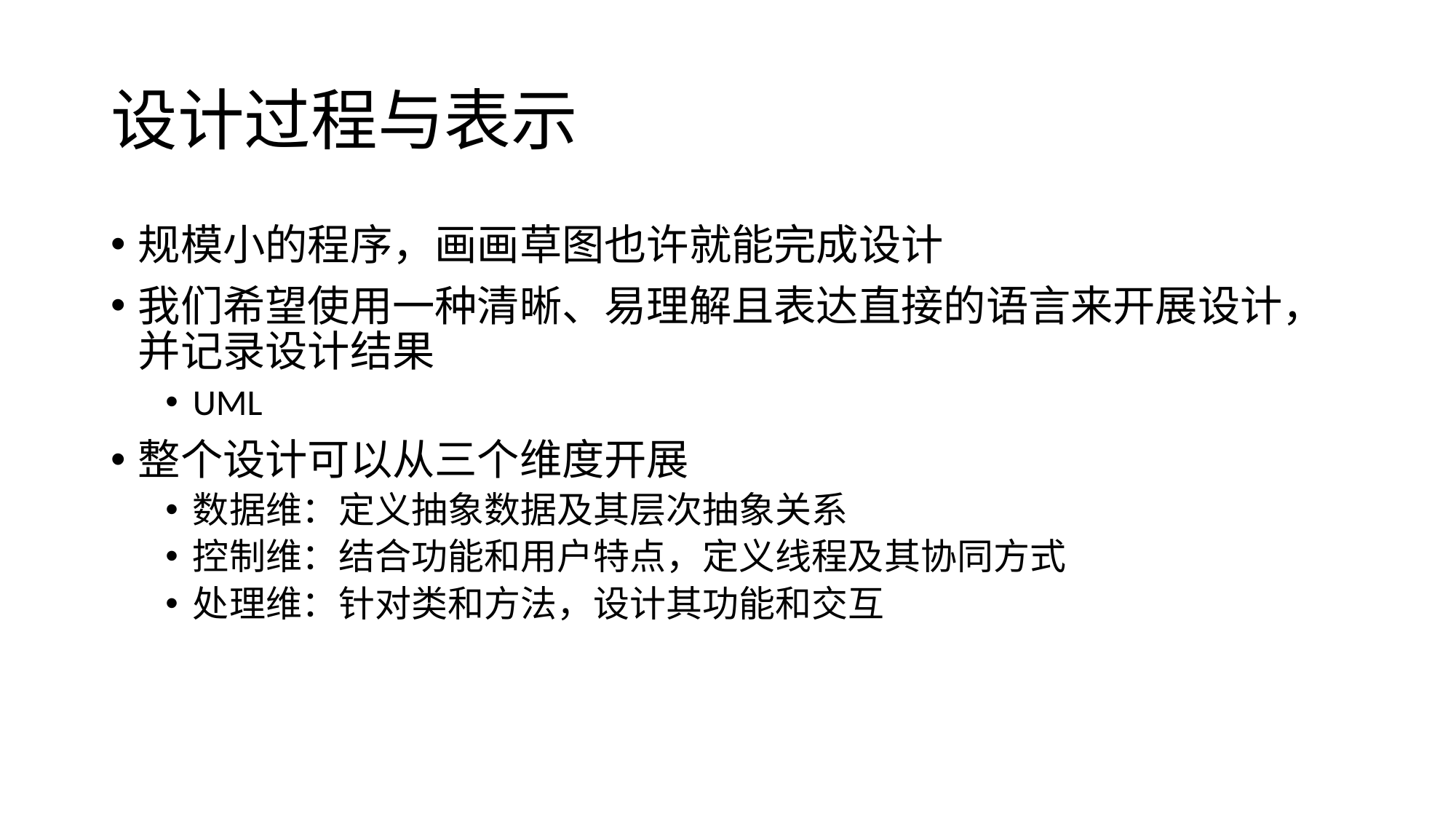

# 设计过程与表示
规模小的程序，画画草图也许就能完成设计
我们希望使用一种清晰、易理解且表达直接的语言来开展设计，并记录设计结果
UML
整个设计可以从三个维度开展
数据维：定义抽象数据及其层次抽象关系
控制维：结合功能和用户特点，定义线程及其协同方式
处理维：针对类和方法，设计其功能和交互
12